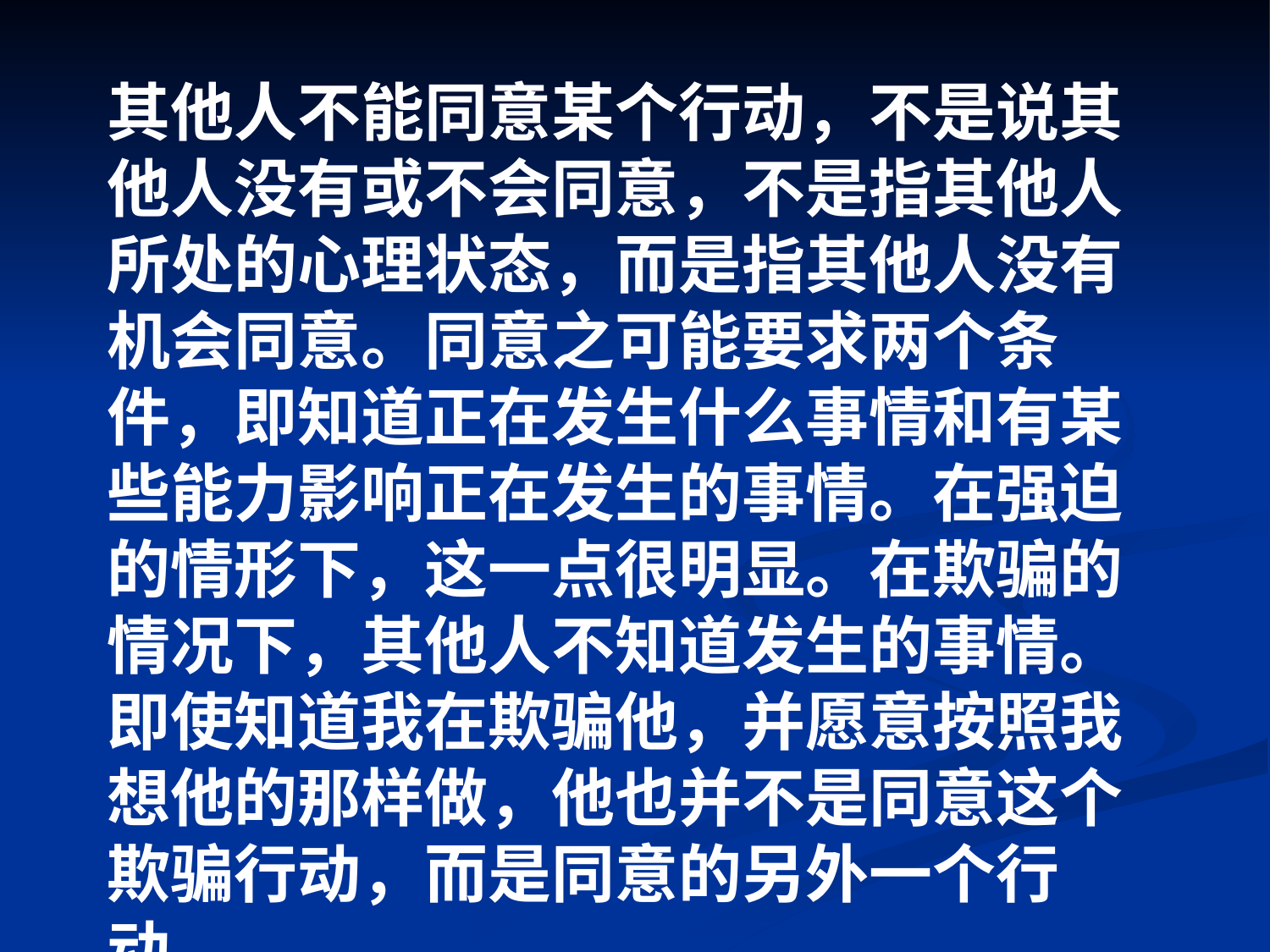

其他人不能同意某个行动，不是说其他人没有或不会同意，不是指其他人所处的心理状态，而是指其他人没有机会同意。同意之可能要求两个条件，即知道正在发生什么事情和有某些能力影响正在发生的事情。在强迫的情形下，这一点很明显。在欺骗的情况下，其他人不知道发生的事情。即使知道我在欺骗他，并愿意按照我想他的那样做，他也并不是同意这个欺骗行动，而是同意的另外一个行动。